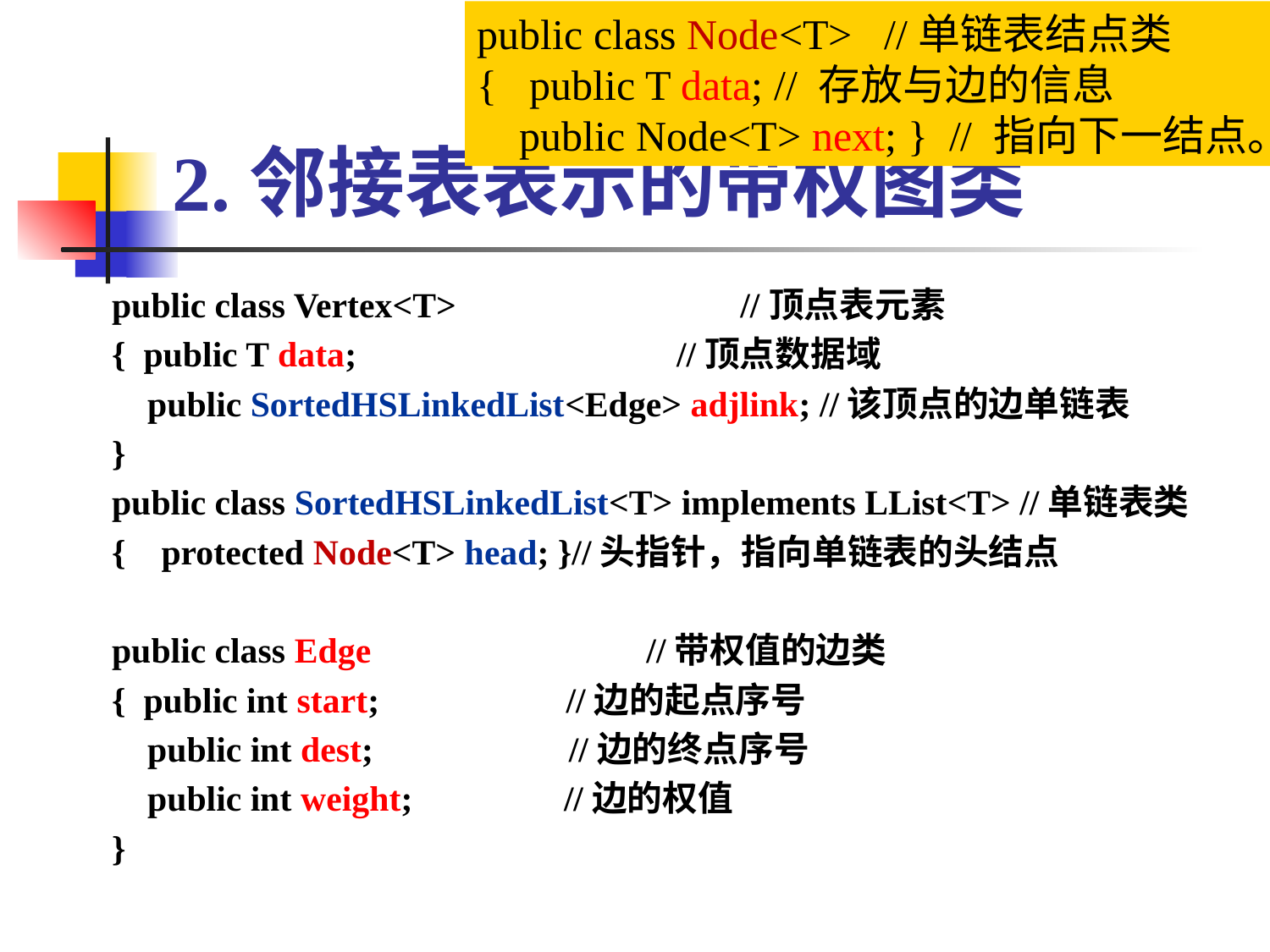

public class Node<T>   //单链表结点类
{   public T data; // 存放与边的信息
    public Node<T> next; }  // 指向下一结点。
# 2.邻接表表示的带权图类
public class Vertex<T>                                //顶点表元素
{  public T data;                                    //顶点数据域
    public SortedHSLinkedList<Edge> adjlink; //该顶点的边单链表
}
public class SortedHSLinkedList<T> implements LList<T> //单链表类
{    protected Node<T> head; }//头指针，指向单链表的头结点

public class Edge                               //带权值的边类
{  public int start;                     //边的起点序号
    public int dest;                      //边的终点序号
    public int weight;                 //边的权值
}

46